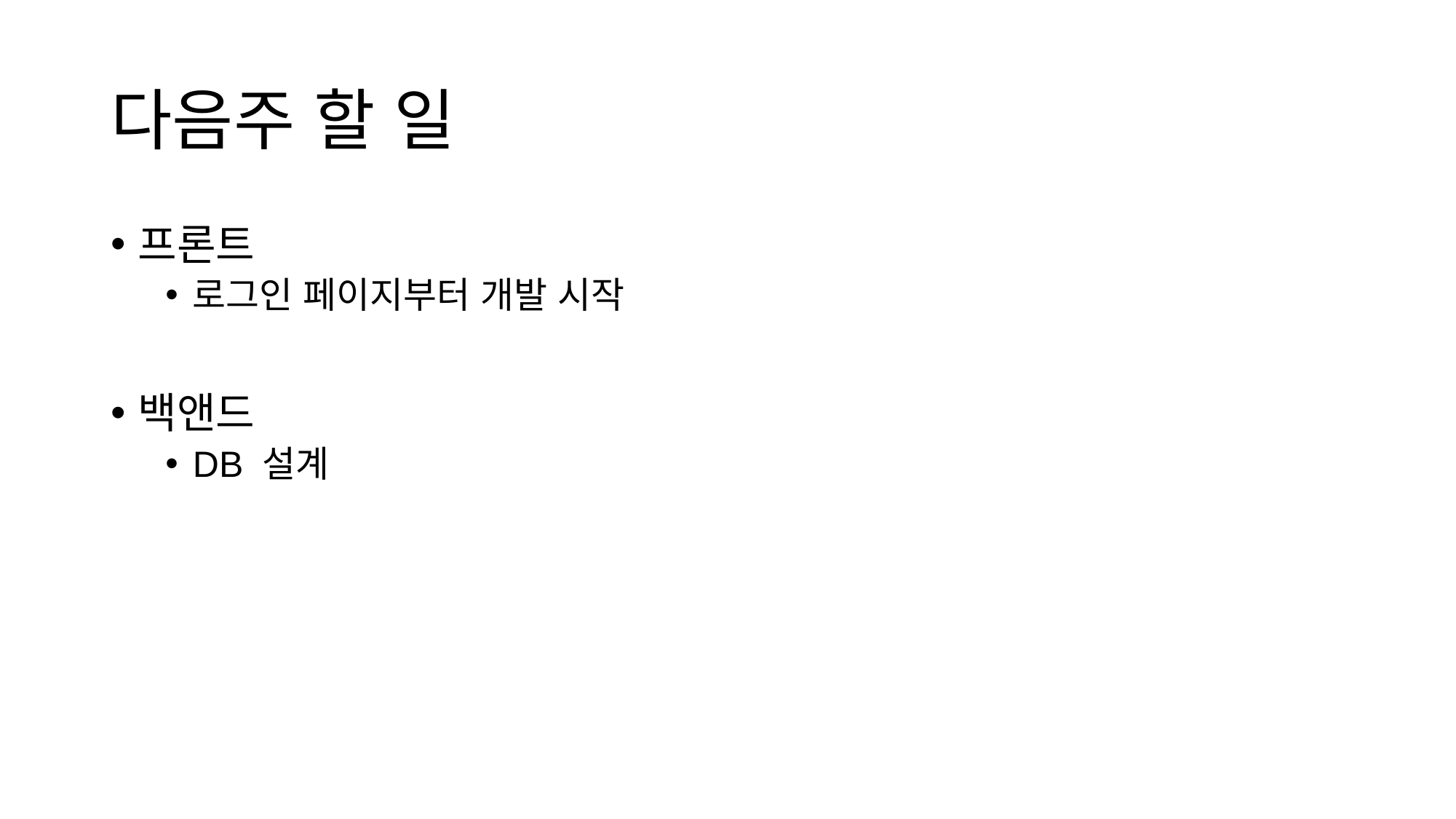

# 다음주 할 일
프론트
로그인 페이지부터 개발 시작

백앤드
DB 설계